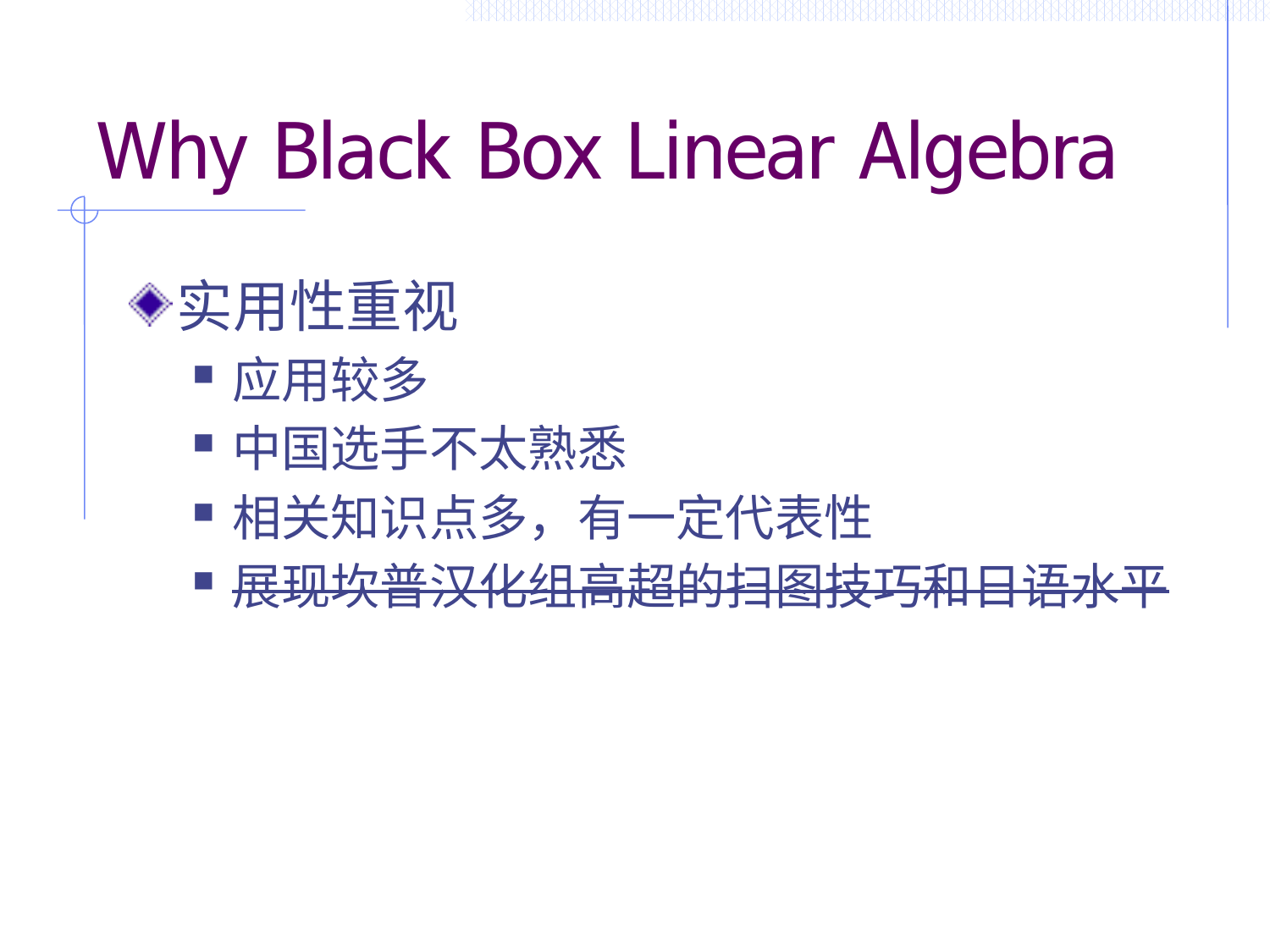

# Why Black Box Linear Algebra
实用性重视
应用较多
中国选手不太熟悉
相关知识点多，有一定代表性
展现坎普汉化组高超的扫图技巧和日语水平